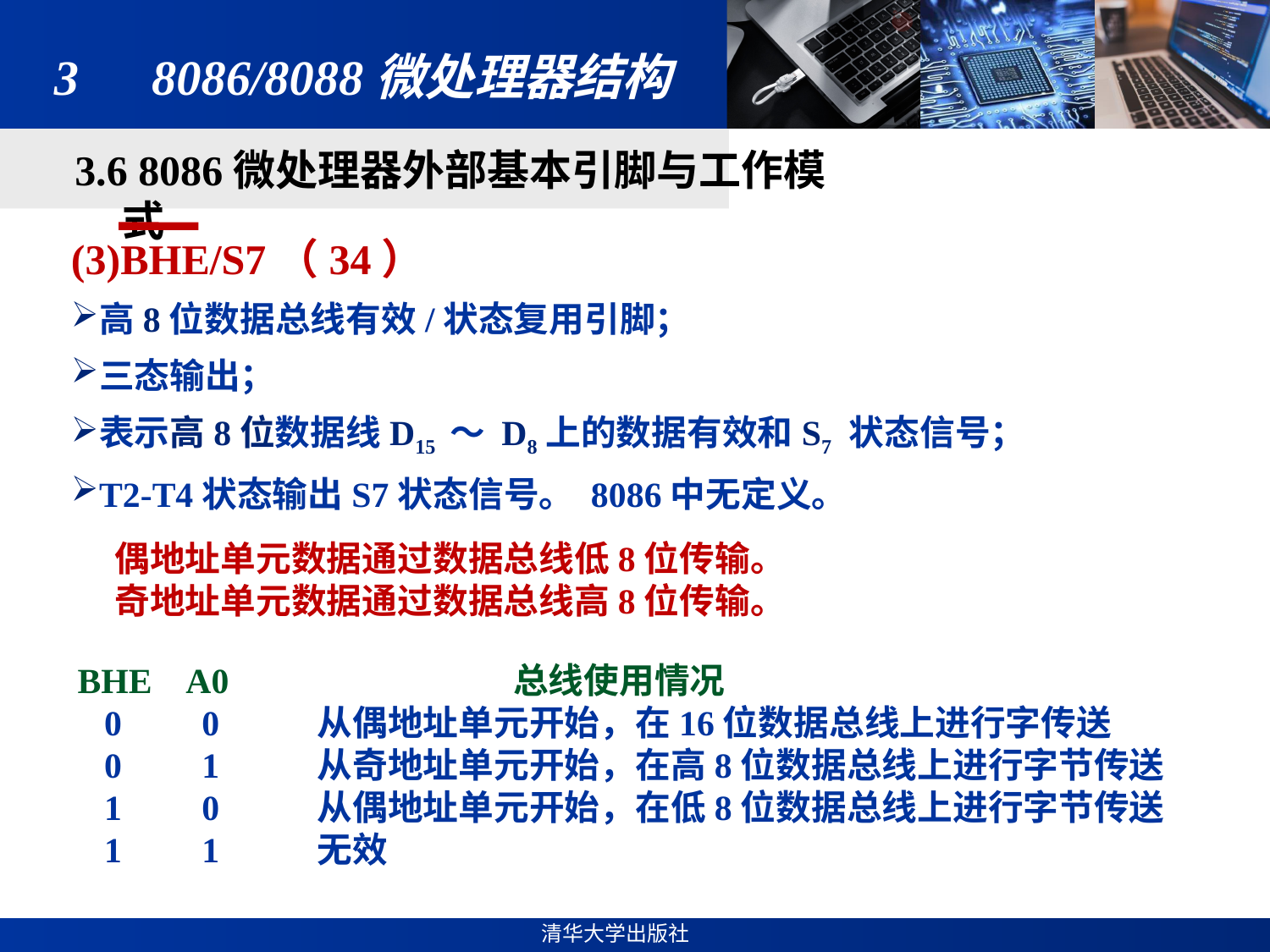

# 3　8086/8088微处理器结构
3.6 8086微处理器外部基本引脚与工作模式
(3)BHE/S7（34）
高8位数据总线有效/状态复用引脚；
三态输出；
表示高8位数据线D15 ～ D8上的数据有效和S7 状态信号；
T2-T4状态输出S7状态信号。 8086中无定义。

偶地址单元数据通过数据总线低8位传输。
奇地址单元数据通过数据总线高8位传输。

BHE    A0                               总线使用情况
   0         0          从偶地址单元开始，在16位数据总线上进行字传送
   0         1          从奇地址单元开始，在高8位数据总线上进行字节传送
   1         0          从偶地址单元开始，在低8位数据总线上进行字节传送
   1         1          无效